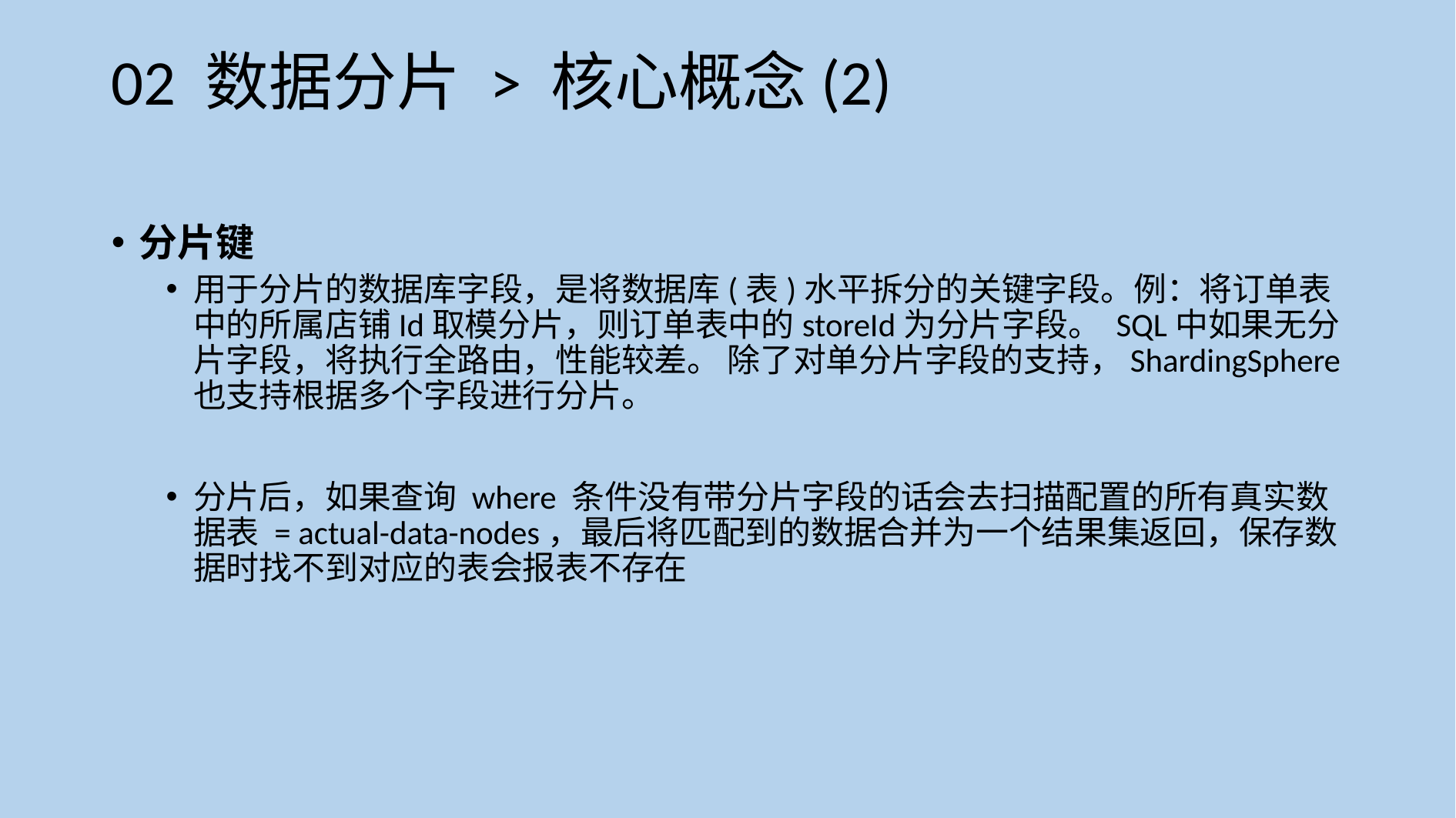

# 02 数据分片 > 核心概念(2)
分片键
用于分片的数据库字段，是将数据库(表)水平拆分的关键字段。例：将订单表中的所属店铺Id取模分片，则订单表中的storeId为分片字段。 SQL中如果无分片字段，将执行全路由，性能较差。 除了对单分片字段的支持，ShardingSphere也支持根据多个字段进行分片。

分片后，如果查询 where 条件没有带分片字段的话会去扫描配置的所有真实数据表 = actual-data-nodes，最后将匹配到的数据合并为一个结果集返回，保存数据时找不到对应的表会报表不存在

9